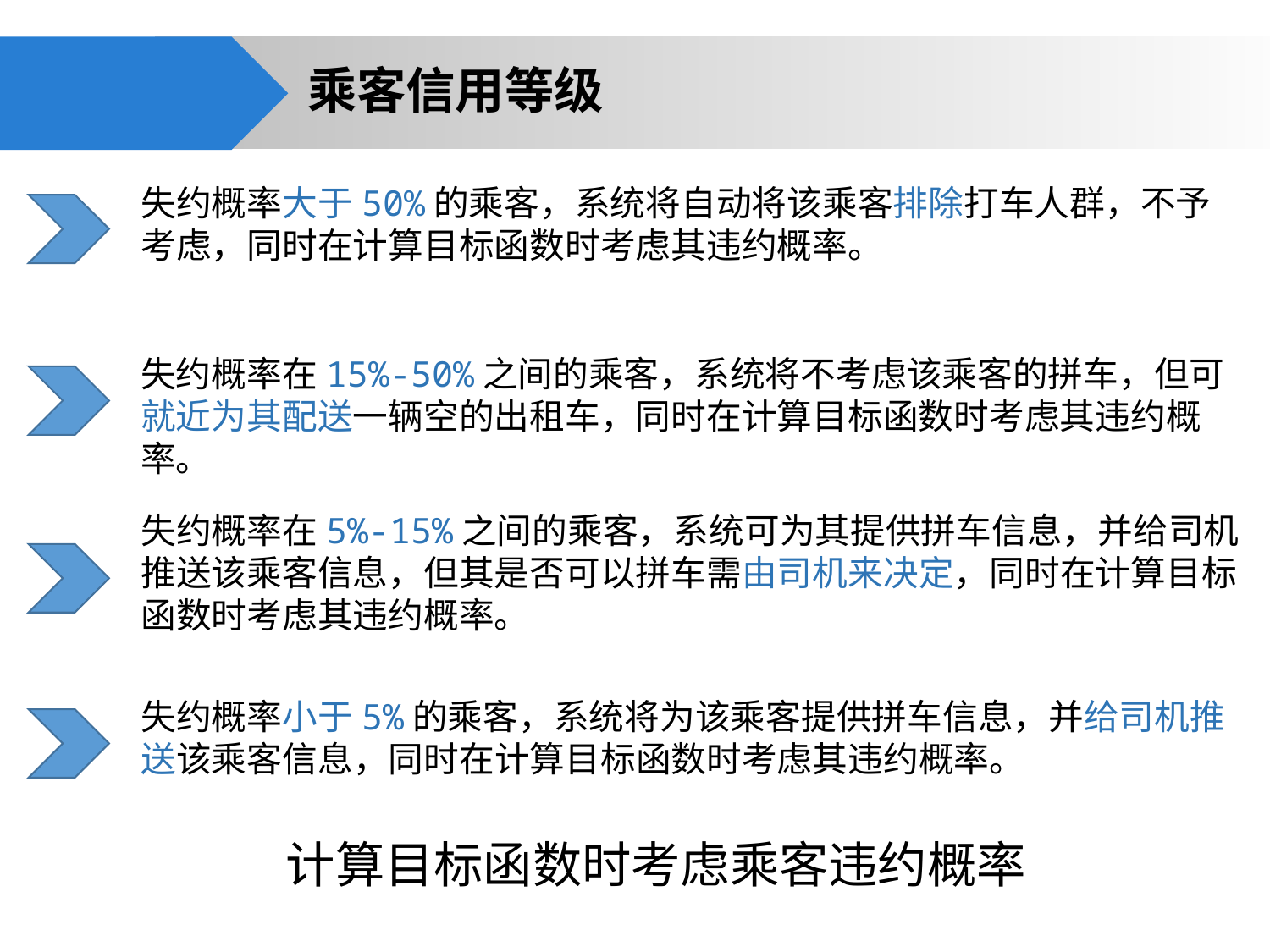

乘客信用等级
失约概率大于50%的乘客，系统将自动将该乘客排除打车人群，不予考虑，同时在计算目标函数时考虑其违约概率。

失约概率在15%-50%之间的乘客，系统将不考虑该乘客的拼车，但可就近为其配送一辆空的出租车，同时在计算目标函数时考虑其违约概率。

失约概率在5%-15%之间的乘客，系统可为其提供拼车信息，并给司机推送该乘客信息，但其是否可以拼车需由司机来决定，同时在计算目标函数时考虑其违约概率。

失约概率小于5%的乘客，系统将为该乘客提供拼车信息，并给司机推送该乘客信息，同时在计算目标函数时考虑其违约概率。

计算目标函数时考虑乘客违约概率